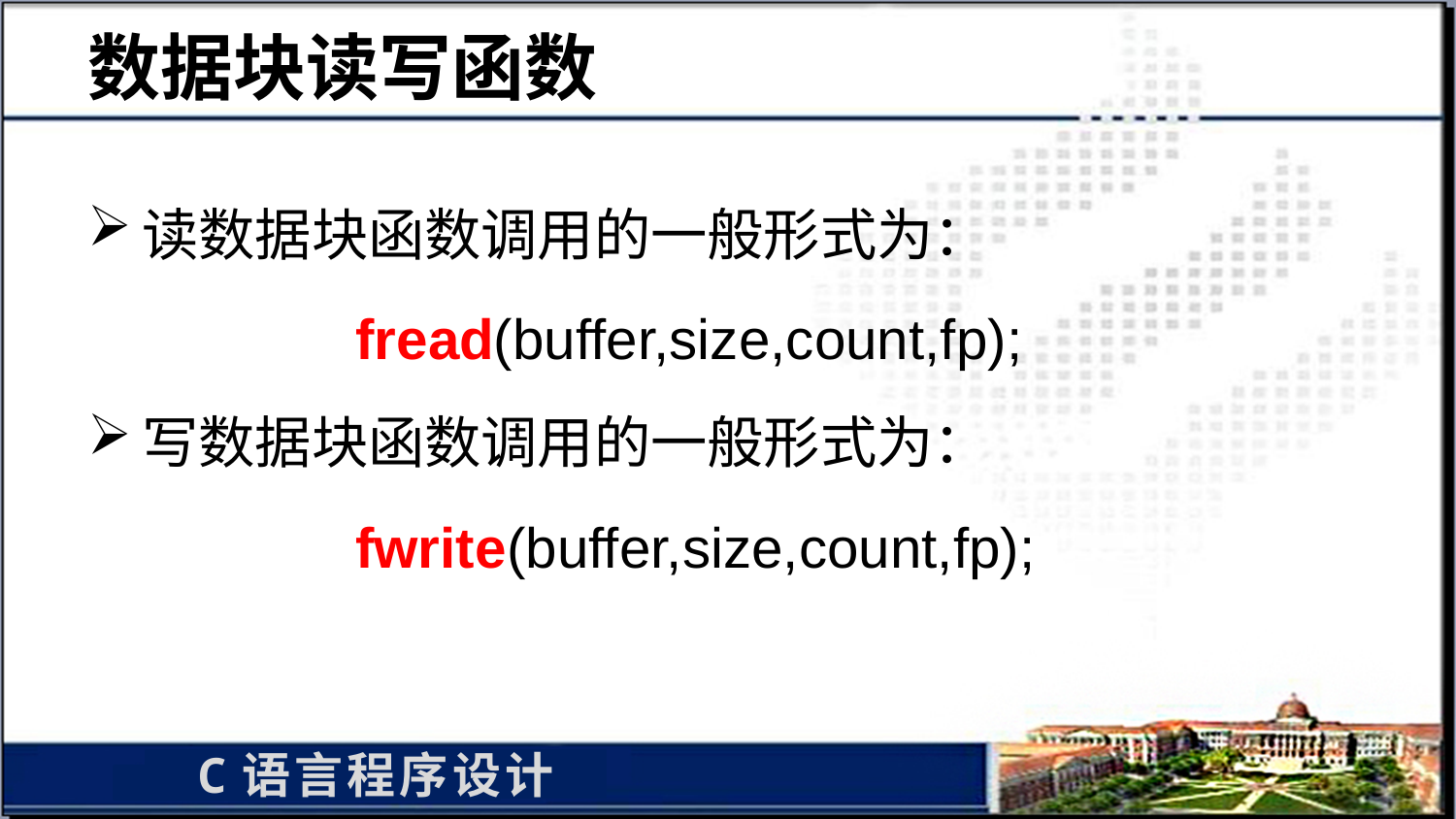

# 数据块读写函数
读数据块函数调用的一般形式为：
                 fread(buffer,size,count,fp);
写数据块函数调用的一般形式为：
                 fwrite(buffer,size,count,fp);